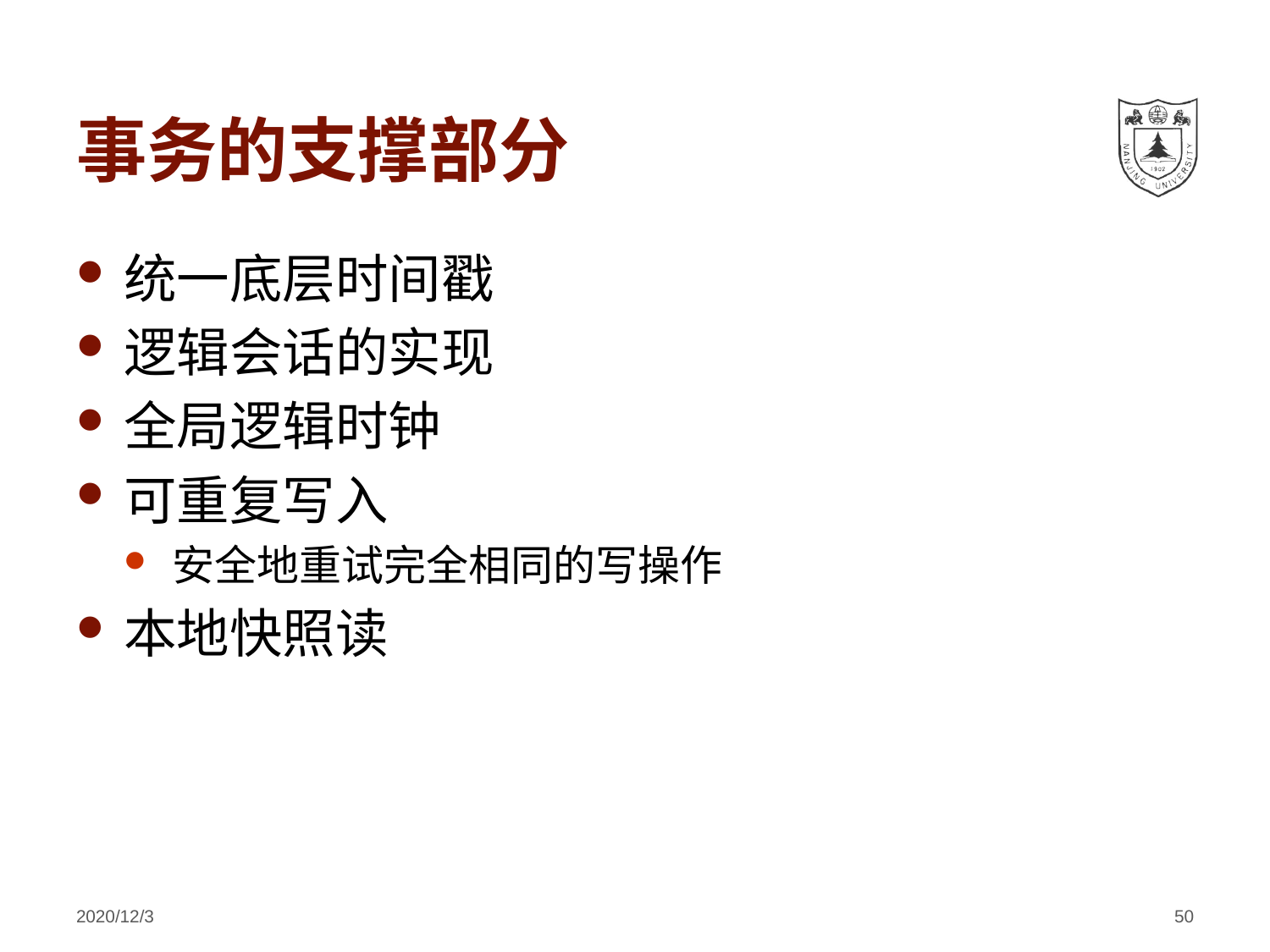

# 事务的支撑部分
统一底层时间戳
逻辑会话的实现
全局逻辑时钟
可重复写入
安全地重试完全相同的写操作
本地快照读

2020/12/3

50